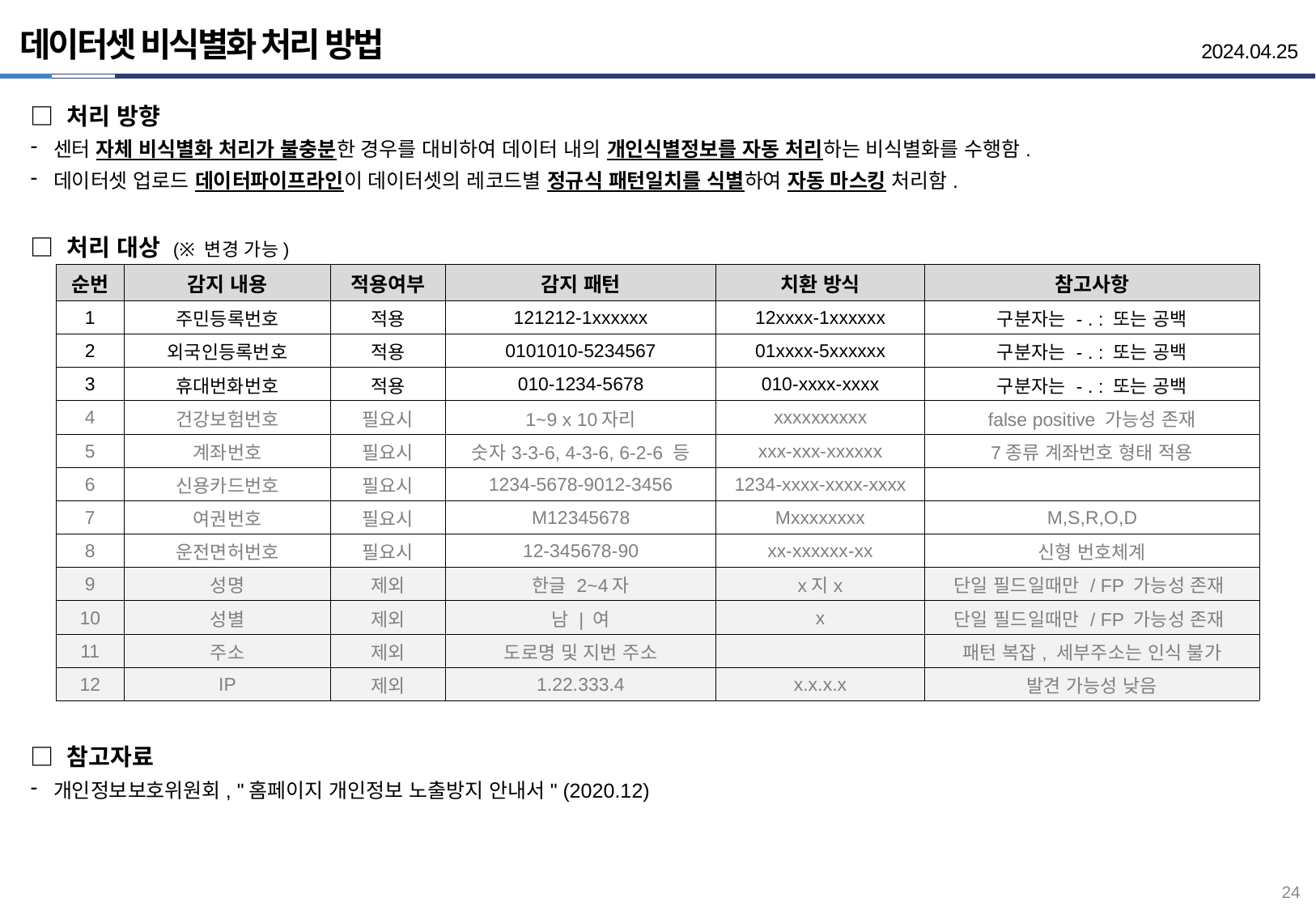

데이터셋 비식별화 처리 방법
2024.04.25
□ 처리 방향
센터 자체 비식별화 처리가 불충분한 경우를 대비하여 데이터 내의 개인식별정보를 자동 처리하는 비식별화를 수행함.
데이터셋 업로드 데이터파이프라인이 데이터셋의 레코드별 정규식 패턴일치를 식별하여 자동 마스킹 처리함.

□ 처리 대상 (※ 변경 가능)

□ 참고자료
개인정보보호위원회, "홈페이지 개인정보 노출방지 안내서" (2020.12)
| 순번 | 감지 내용 | 적용여부 | 감지 패턴 | 치환 방식 | 참고사항 |
| --- | --- | --- | --- | --- | --- |
| 1 | 주민등록번호 | 적용 | 121212-1xxxxxx | 12xxxx-1xxxxxx | 구분자는 - . : 또는 공백 |
| 2 | 외국인등록번호 | 적용 | 0101010-5234567 | 01xxxx-5xxxxxx | 구분자는 - . : 또는 공백 |
| 3 | 휴대번화번호 | 적용 | 010-1234-5678 | 010-xxxx-xxxx | 구분자는 - . : 또는 공백 |
| 4 | 건강보험번호 | 필요시 | 1~9 x 10자리 | xxxxxxxxxx | false positive 가능성 존재 |
| 5 | 계좌번호 | 필요시 | 숫자3-3-6, 4-3-6, 6-2-6 등 | xxx-xxx-xxxxxx | 7종류 계좌번호 형태 적용 |
| 6 | 신용카드번호 | 필요시 | 1234-5678-9012-3456 | 1234-xxxx-xxxx-xxxx |  |
| 7 | 여권번호 | 필요시 | M12345678 | Mxxxxxxxx | M,S,R,O,D |
| 8 | 운전면허번호 | 필요시 | 12-345678-90 | xx-xxxxxx-xx | 신형 번호체계 |
| 9 | 성명 | 제외 | 한글 2~4자 | x지x | 단일 필드일때만 / FP 가능성 존재 |
| 10 | 성별 | 제외 | 남 | 여 | x | 단일 필드일때만 / FP 가능성 존재 |
| 11 | 주소 | 제외 | 도로명 및 지번 주소 |  | 패턴 복잡, 세부주소는 인식 불가 |
| 12 | IP | 제외 | 1.22.333.4 | x.x.x.x | 발견 가능성 낮음 |
24